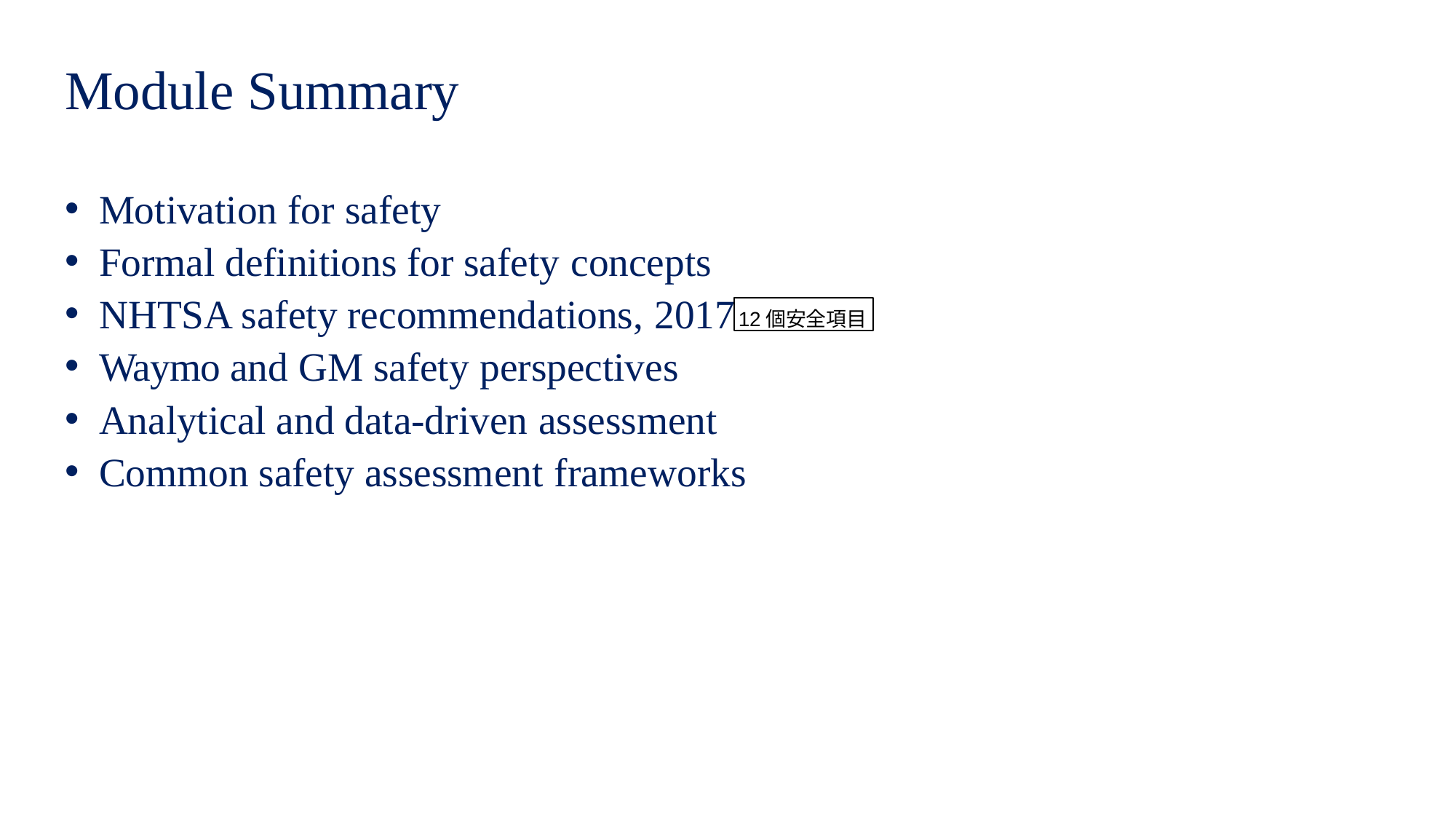

# Module Summary
Motivation for safety
Formal definitions for safety concepts
NHTSA safety recommendations, 2017
Waymo and GM safety perspectives
Analytical and data-driven assessment
Common safety assessment frameworks
12個安全項目